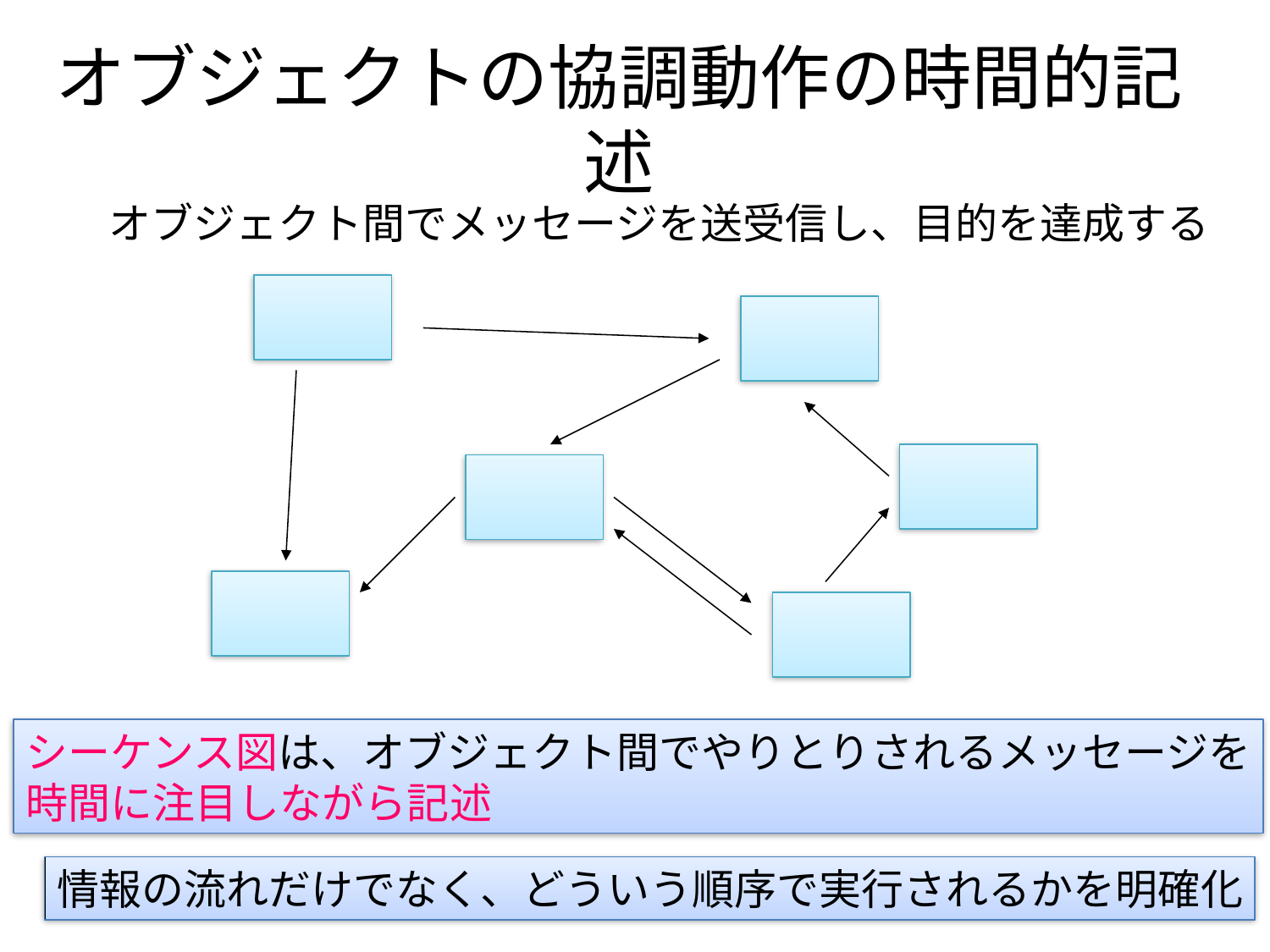

# オブジェクトの協調動作の時間的記述
オブジェクト間でメッセージを送受信し、目的を達成する

シーケンス図は、オブジェクト間でやりとりされるメッセージを
時間に注目しながら記述
情報の流れだけでなく、どういう順序で実行されるかを明確化